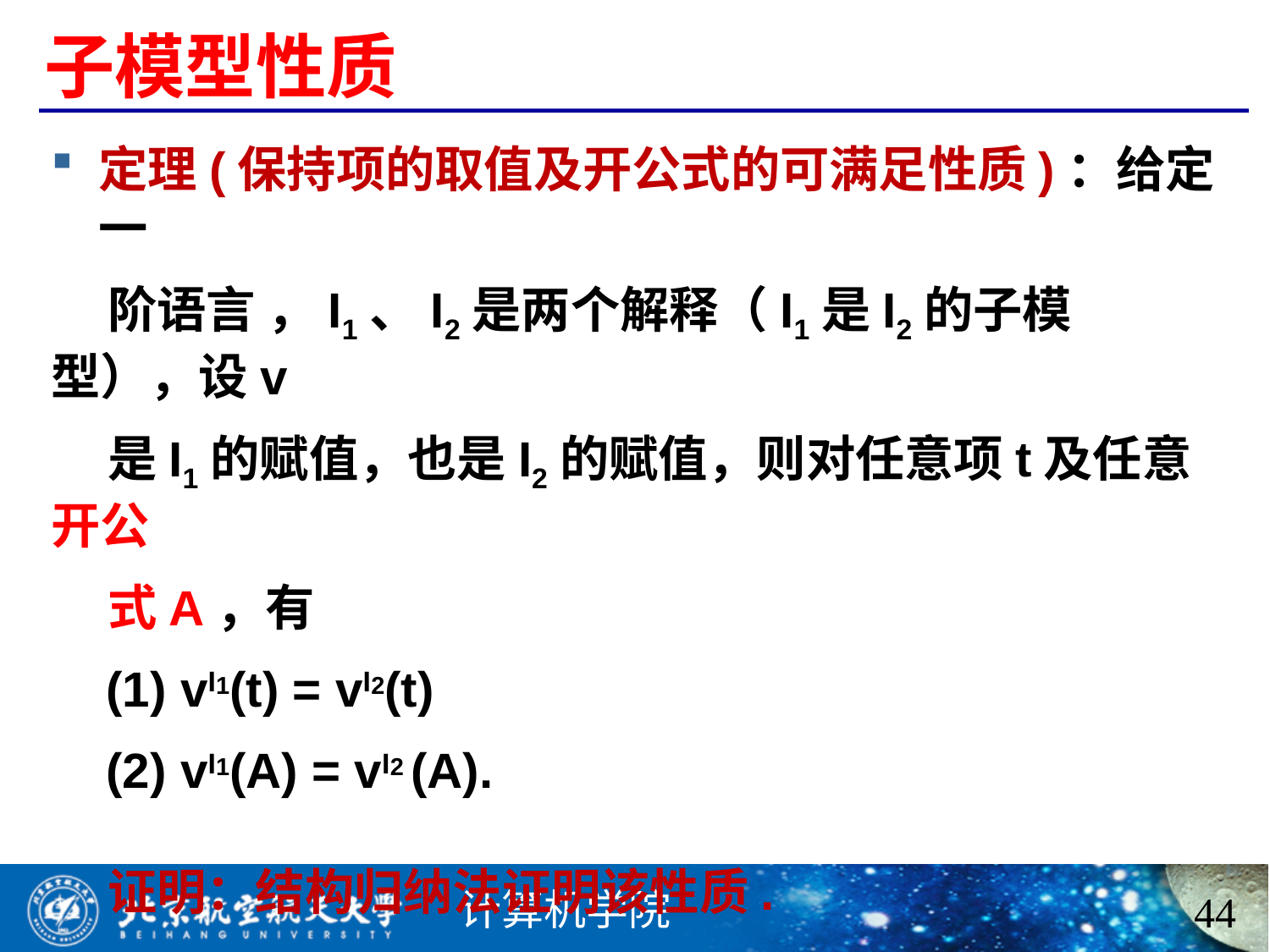

# 子模型性质
定理(保持项的取值及开公式的可满足性质)：给定一
    阶语言 ，I1、I2是两个解释（I1是I2的子模型），设v
    是I1的赋值，也是I2的赋值，则对任意项t及任意开公
    式A，有
    (1) vI1(t) = vI2(t)
    (2) vI1(A) = vI2 (A).
    证明：结构归纳法证明该性质.